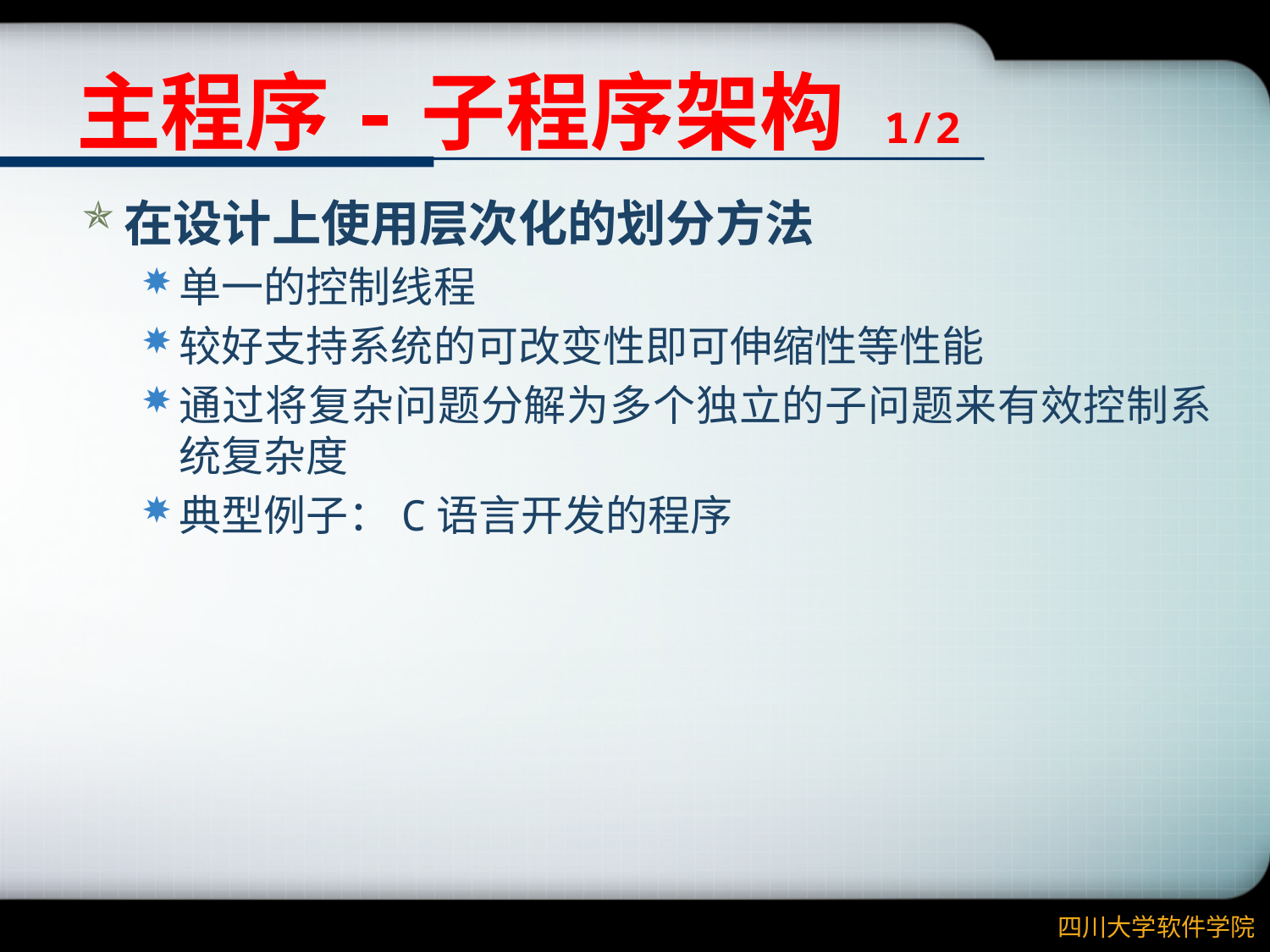

# 主程序-子程序架构 1/2
在设计上使用层次化的划分方法
单一的控制线程
较好支持系统的可改变性即可伸缩性等性能
通过将复杂问题分解为多个独立的子问题来有效控制系统复杂度
典型例子：C语言开发的程序